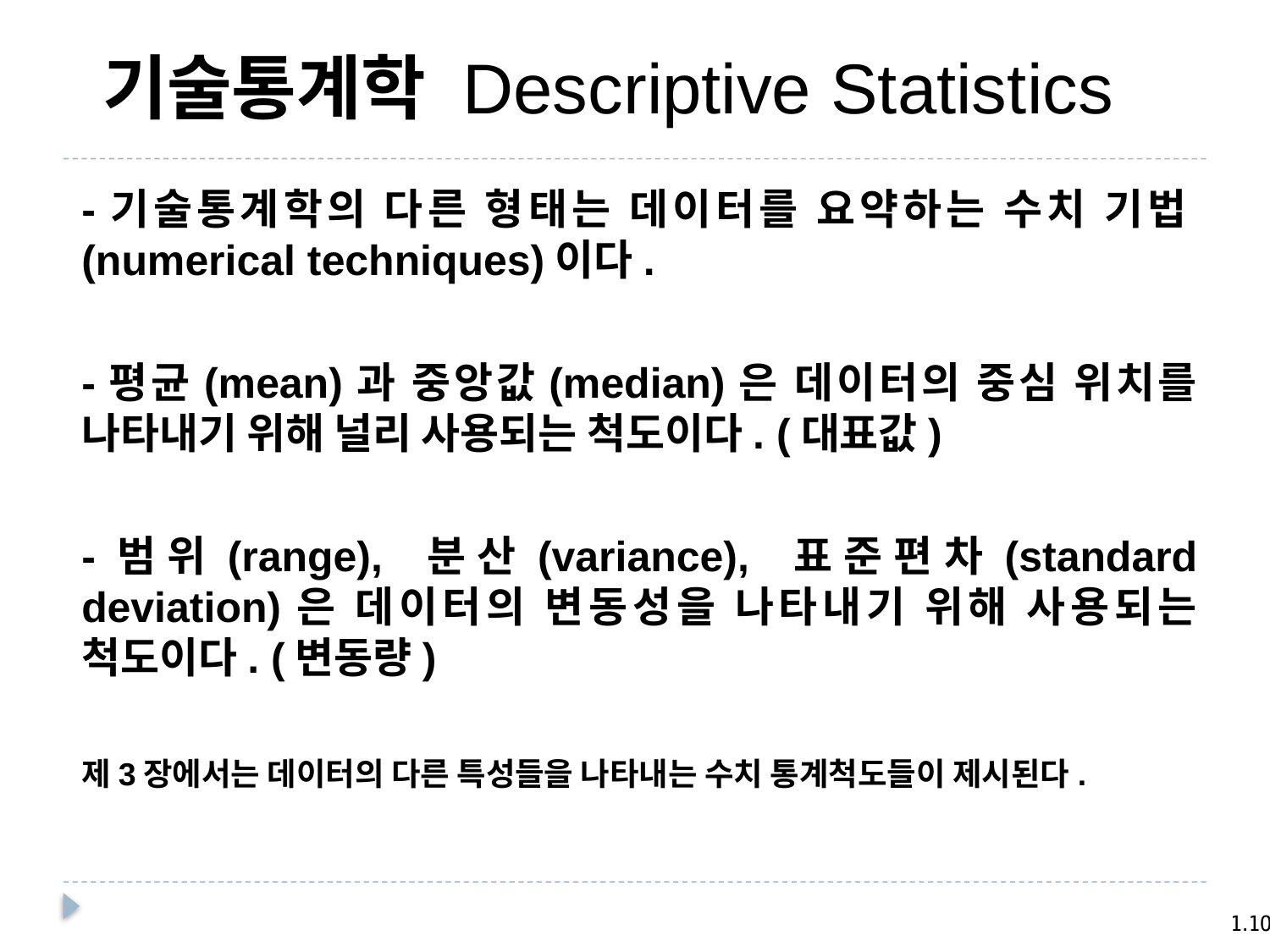

기술통계학 Descriptive Statistics
-기술통계학의 다른 형태는 데이터를 요약하는 수치 기법(numerical techniques)이다.

-평균(mean)과 중앙값(median)은 데이터의 중심 위치를 나타내기 위해 널리 사용되는 척도이다. (대표값)

-범위(range), 분산(variance), 표준편차(standard deviation)은 데이터의 변동성을 나타내기 위해 사용되는 척도이다. (변동량)

제3장에서는 데이터의 다른 특성들을 나타내는 수치 통계척도들이 제시된다.
1.10